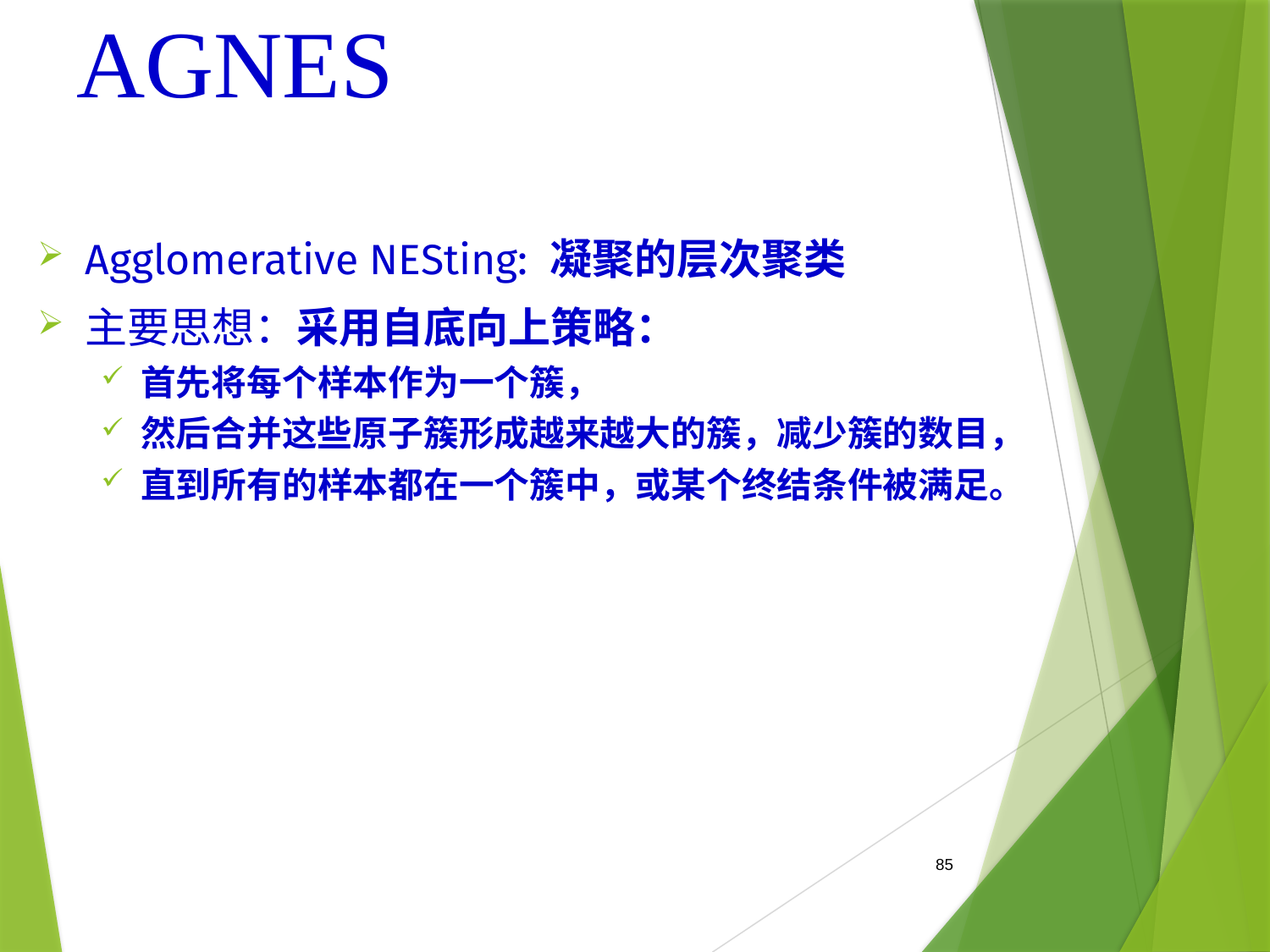

# AGNES
Agglomerative NESting: 凝聚的层次聚类
主要思想：采用自底向上策略：
首先将每个样本作为一个簇，
然后合并这些原子簇形成越来越大的簇，减少簇的数目，
直到所有的样本都在一个簇中，或某个终结条件被满足。
85